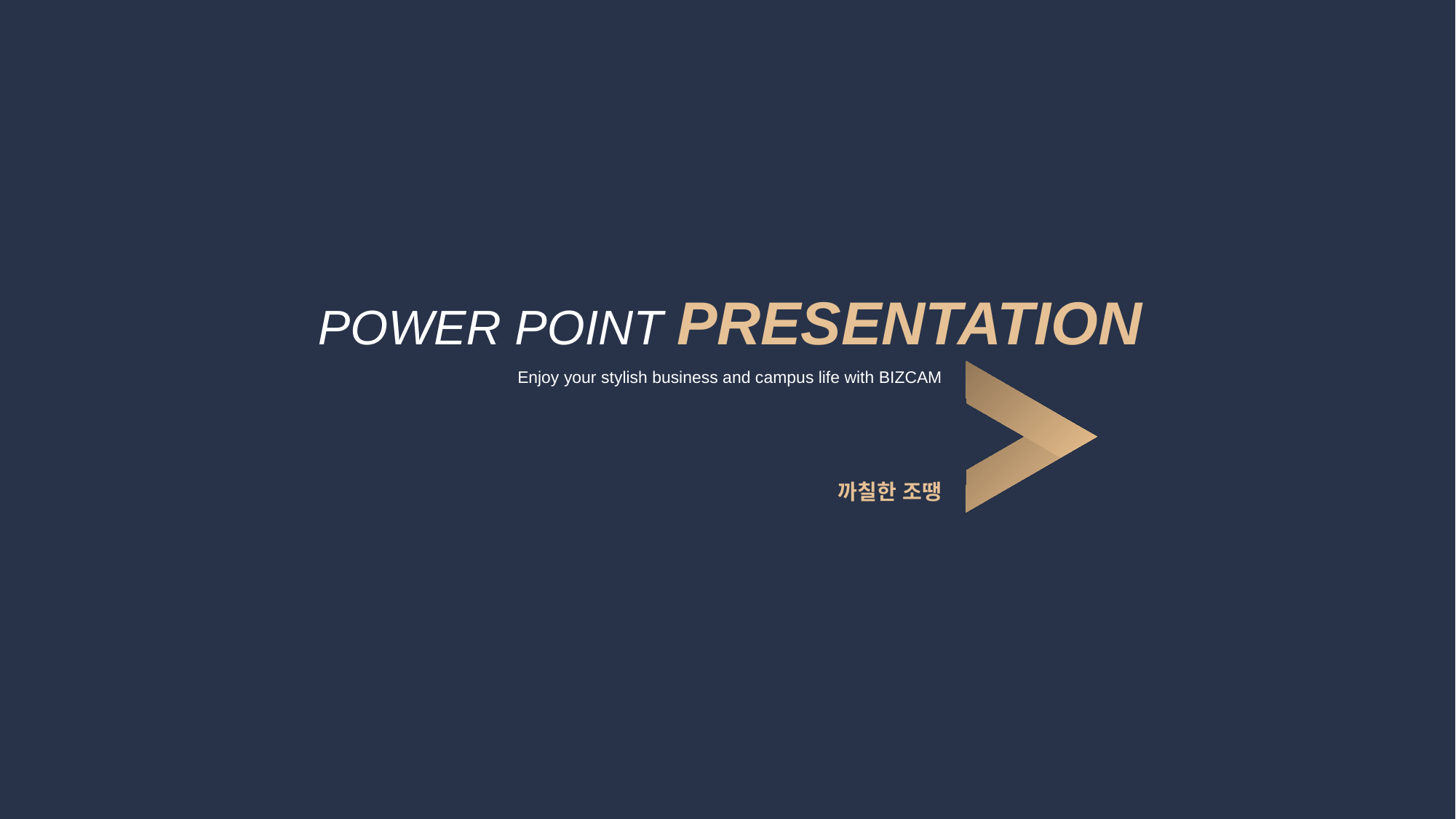

POWER POINT PRESENTATION
Enjoy your stylish business and campus life with BIZCAM

까칠한 조땡